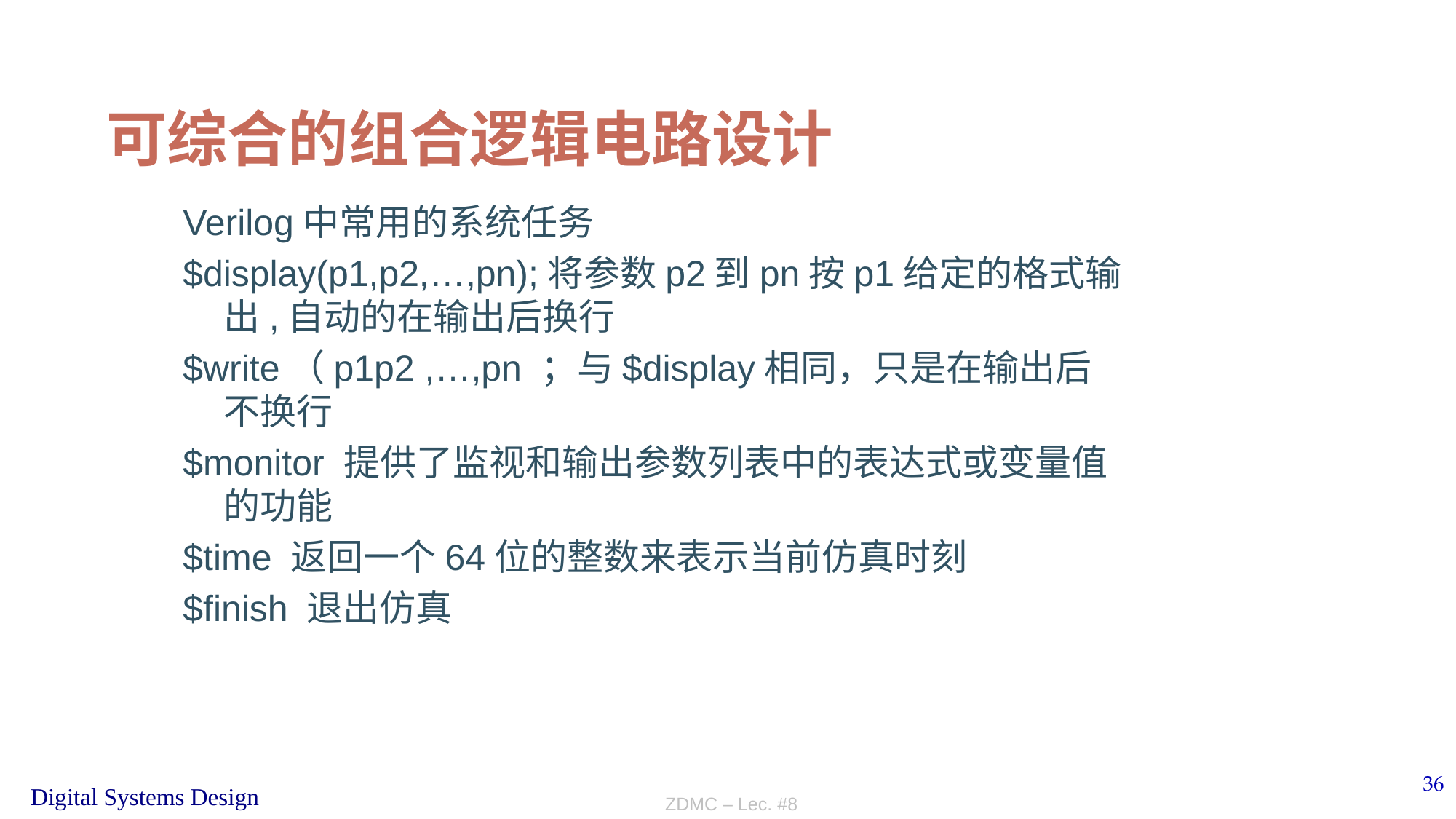

# 可综合的组合逻辑电路设计
Verilog中常用的系统任务
$display(p1,p2,…,pn);将参数p2到pn按p1给定的格式输出,自动的在输出后换行
$write（p1p2 ,…,pn ；与$display相同，只是在输出后不换行
$monitor 提供了监视和输出参数列表中的表达式或变量值的功能
$time 返回一个64位的整数来表示当前仿真时刻
$finish 退出仿真

ZDMC – Lec. #8
36